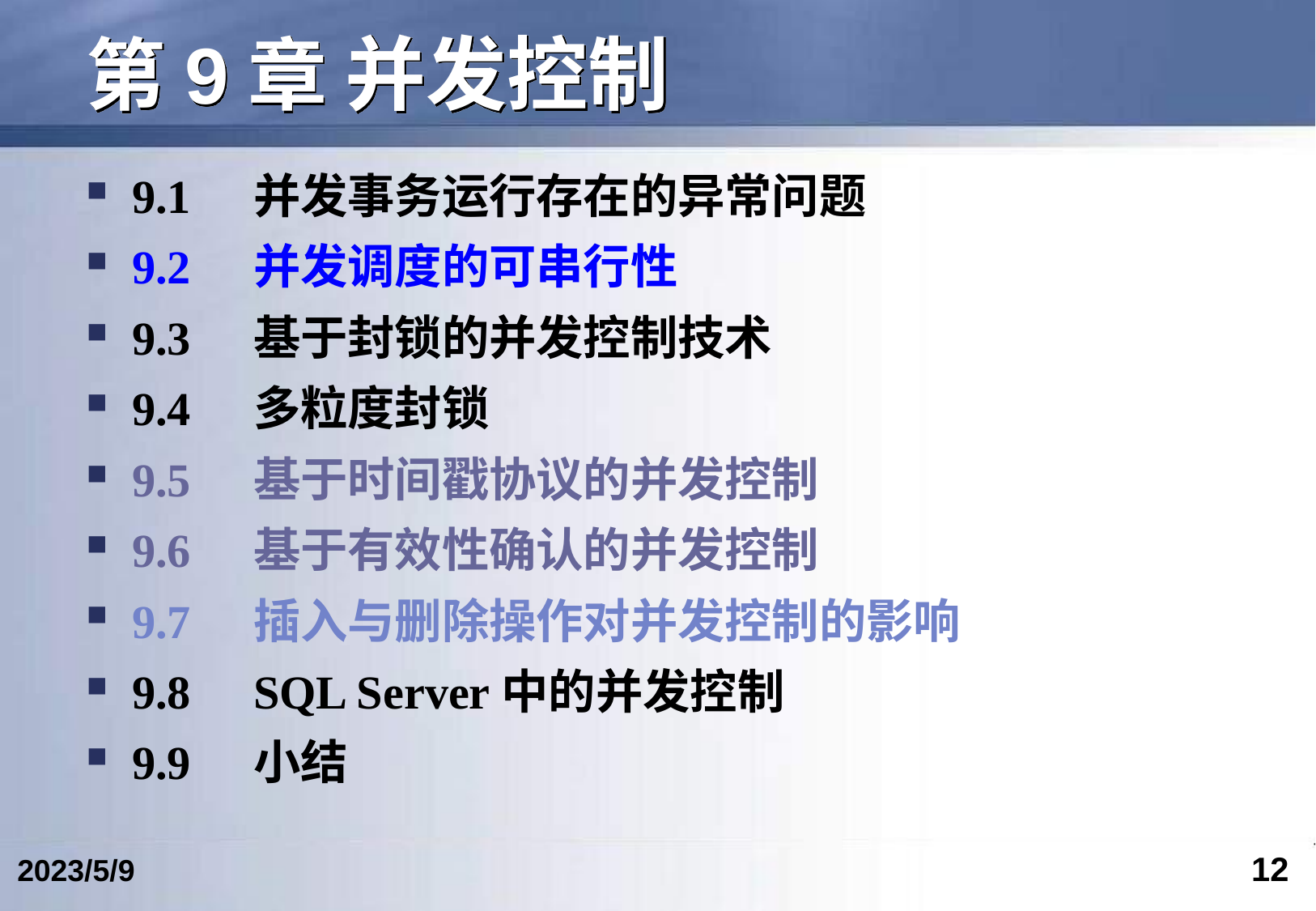

# 第9章 并发控制
9.1	并发事务运行存在的异常问题
9.2	并发调度的可串行性
9.3	基于封锁的并发控制技术
9.4	多粒度封锁
9.5	基于时间戳协议的并发控制
9.6	基于有效性确认的并发控制
9.7	插入与删除操作对并发控制的影响
9.8	SQL Server中的并发控制
9.9	小结
12
2023/5/9